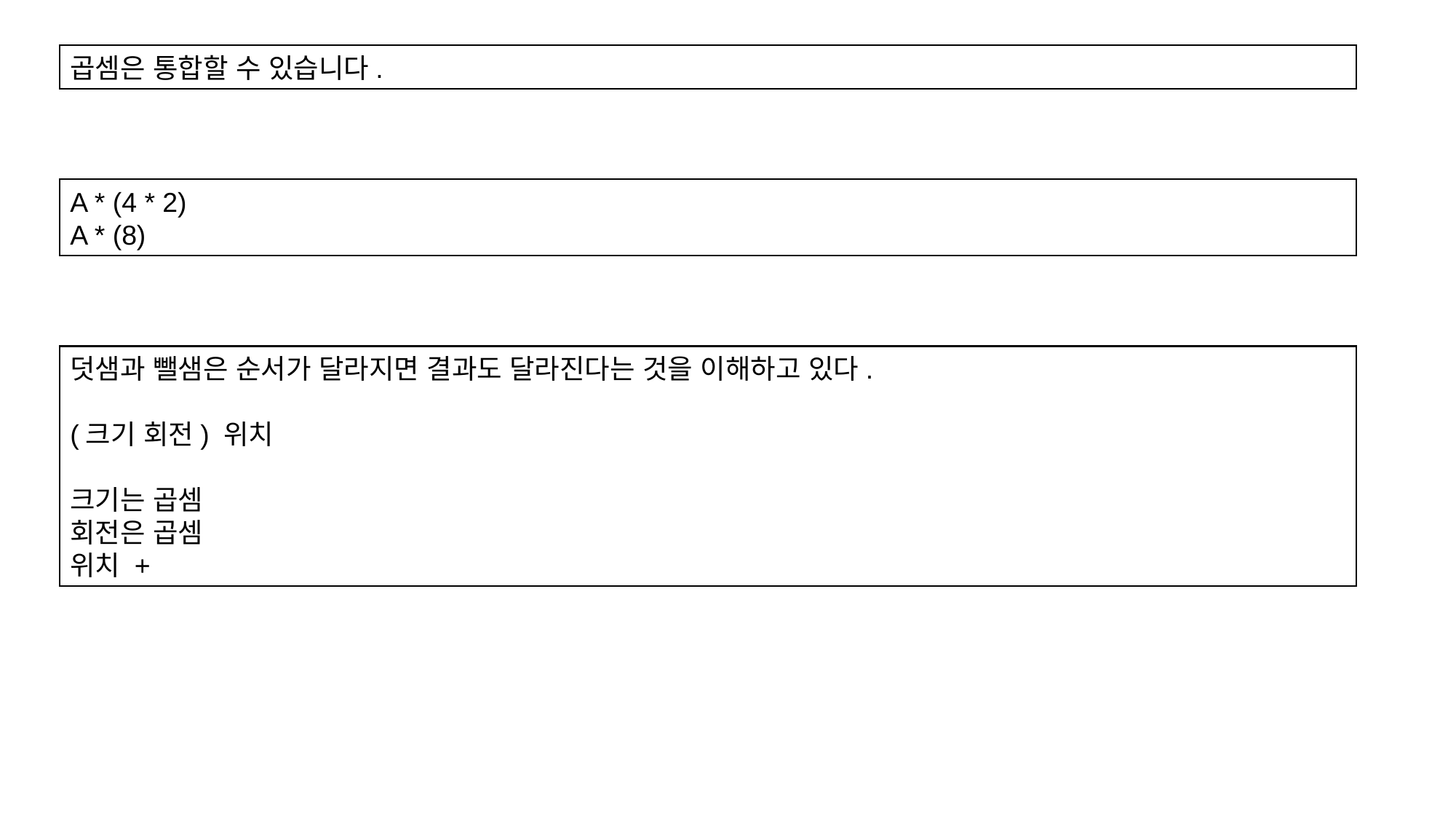

곱셈은 통합할 수 있습니다.
A * (4 * 2)
A * (8)
덧샘과 뺄샘은 순서가 달라지면 결과도 달라진다는 것을 이해하고 있다.

(크기 회전) 위치

크기는 곱셈
회전은 곱셈
위치 +